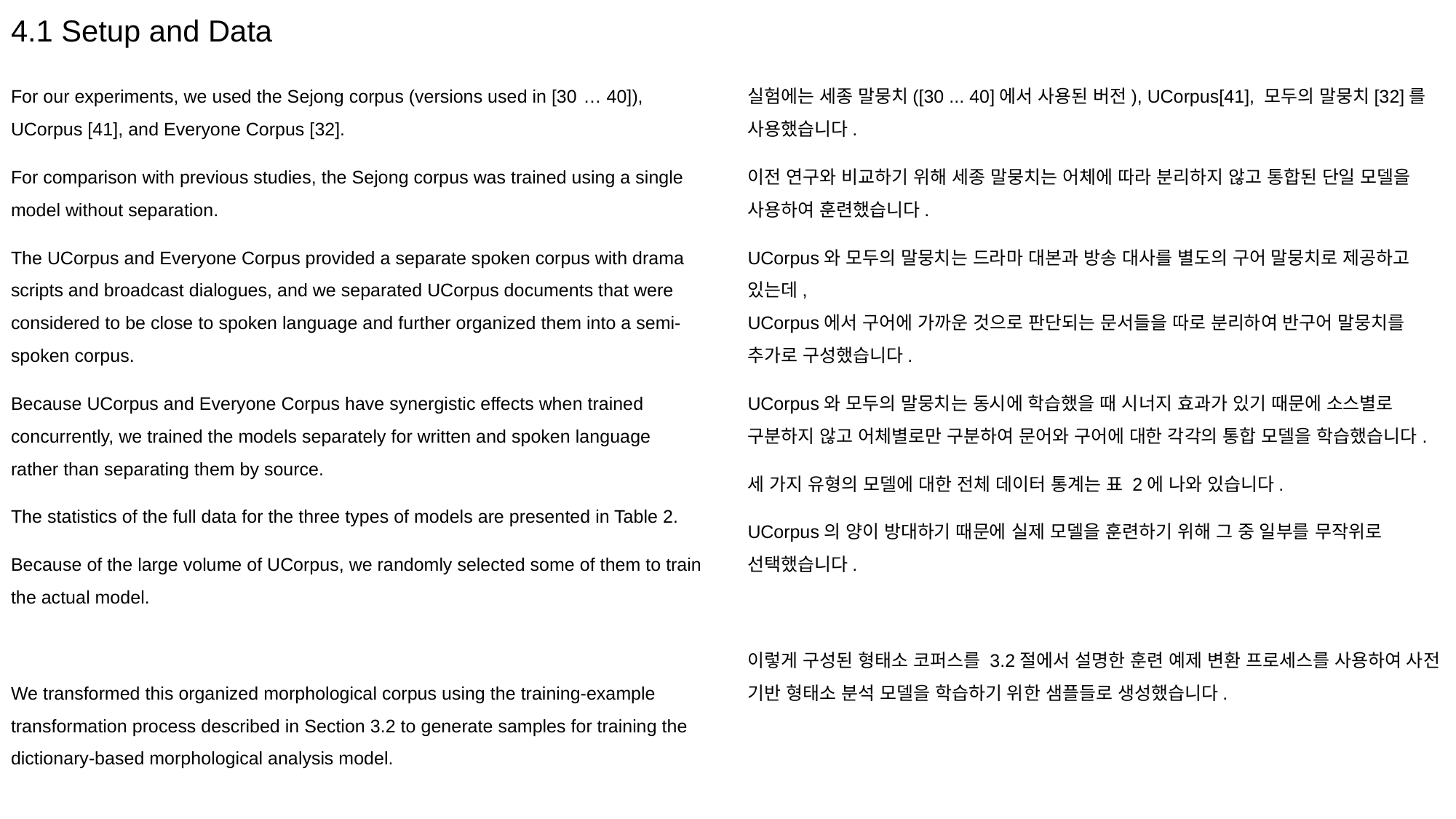

# 4.1 Setup and Data
For our experiments, we used the Sejong corpus (versions used in [30 … 40]), UCorpus [41], and Everyone Corpus [32].
For comparison with previous studies, the Sejong corpus was trained using a single model without separation.
The UCorpus and Everyone Corpus provided a separate spoken corpus with drama scripts and broadcast dialogues, and we separated UCorpus documents that were considered to be close to spoken language and further organized them into a semi-spoken corpus.
Because UCorpus and Everyone Corpus have synergistic effects when trained concurrently, we trained the models separately for written and spoken language rather than separating them by source.
The statistics of the full data for the three types of models are presented in Table 2.
Because of the large volume of UCorpus, we randomly selected some of them to train the actual model.

We transformed this organized morphological corpus using the training-example transformation process described in Section 3.2 to generate samples for training the dictionary-based morphological analysis model.
실험에는 세종 말뭉치([30 ... 40]에서 사용된 버전), UCorpus[41], 모두의 말뭉치[32]를 사용했습니다.
이전 연구와 비교하기 위해 세종 말뭉치는 어체에 따라 분리하지 않고 통합된 단일 모델을 사용하여 훈련했습니다.
UCorpus와 모두의 말뭉치는 드라마 대본과 방송 대사를 별도의 구어 말뭉치로 제공하고 있는데,
UCorpus에서 구어에 가까운 것으로 판단되는 문서들을 따로 분리하여 반구어 말뭉치를 추가로 구성했습니다.
UCorpus와 모두의 말뭉치는 동시에 학습했을 때 시너지 효과가 있기 때문에 소스별로 구분하지 않고 어체별로만 구분하여 문어와 구어에 대한 각각의 통합 모델을 학습했습니다.
세 가지 유형의 모델에 대한 전체 데이터 통계는 표 2에 나와 있습니다.
UCorpus의 양이 방대하기 때문에 실제 모델을 훈련하기 위해 그 중 일부를 무작위로 선택했습니다.

이렇게 구성된 형태소 코퍼스를 3.2절에서 설명한 훈련 예제 변환 프로세스를 사용하여 사전 기반 형태소 분석 모델을 학습하기 위한 샘플들로 생성했습니다.